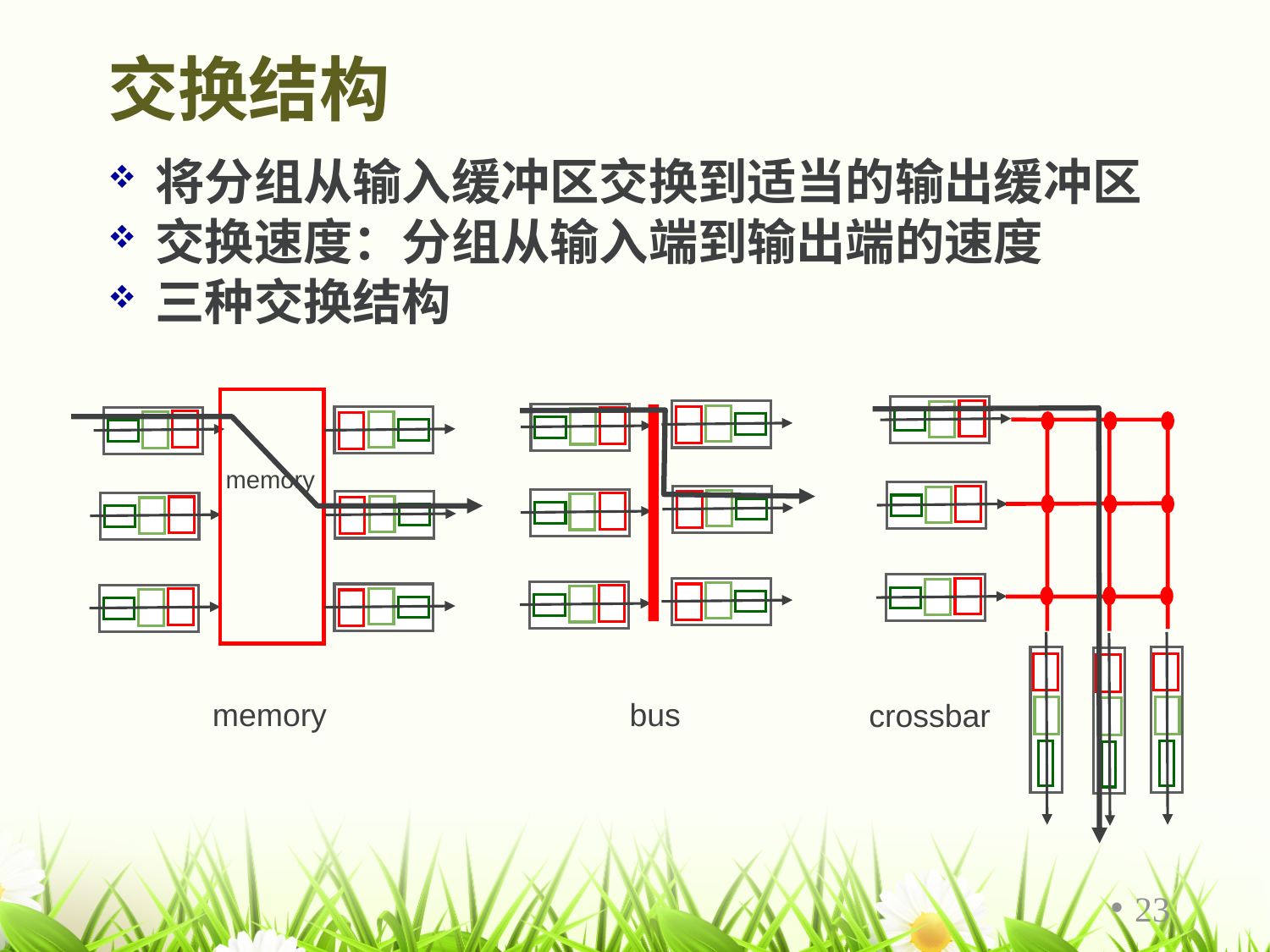

# 交换结构
将分组从输入缓冲区交换到适当的输出缓冲区
交换速度：分组从输入端到输出端的速度
三种交换结构

memory

bus
memory
crossbar
23